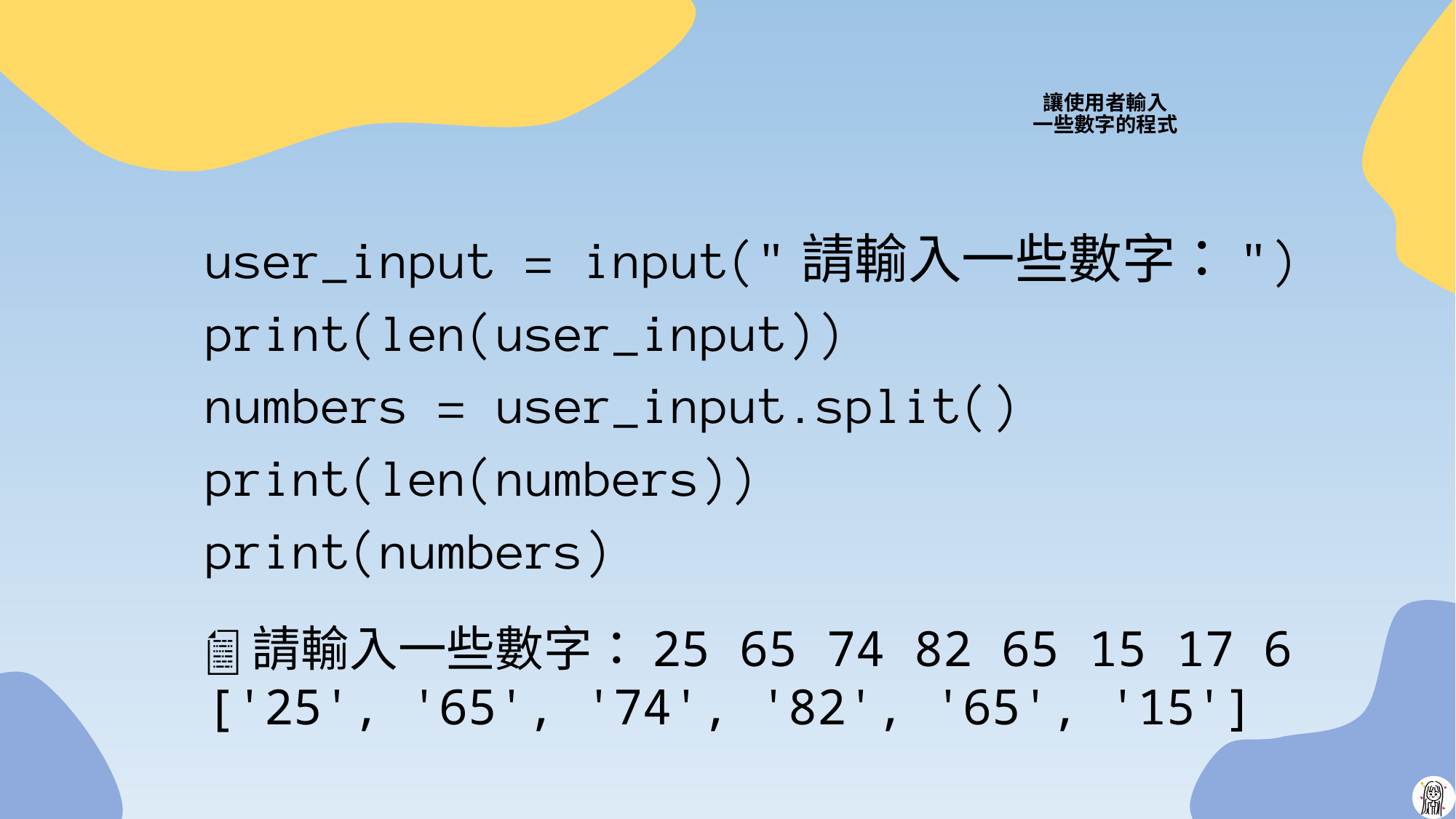

# 讓使用者輸入 一些數字的程式
user_input = input("請輸入一些數字：")
print(len(user_input))
numbers = user_input.split()
print(len(numbers))
print(numbers)

📄請輸入一些數字：25 65 74 82 65 15 17 6
['25', '65', '74', '82', '65', '15']

56